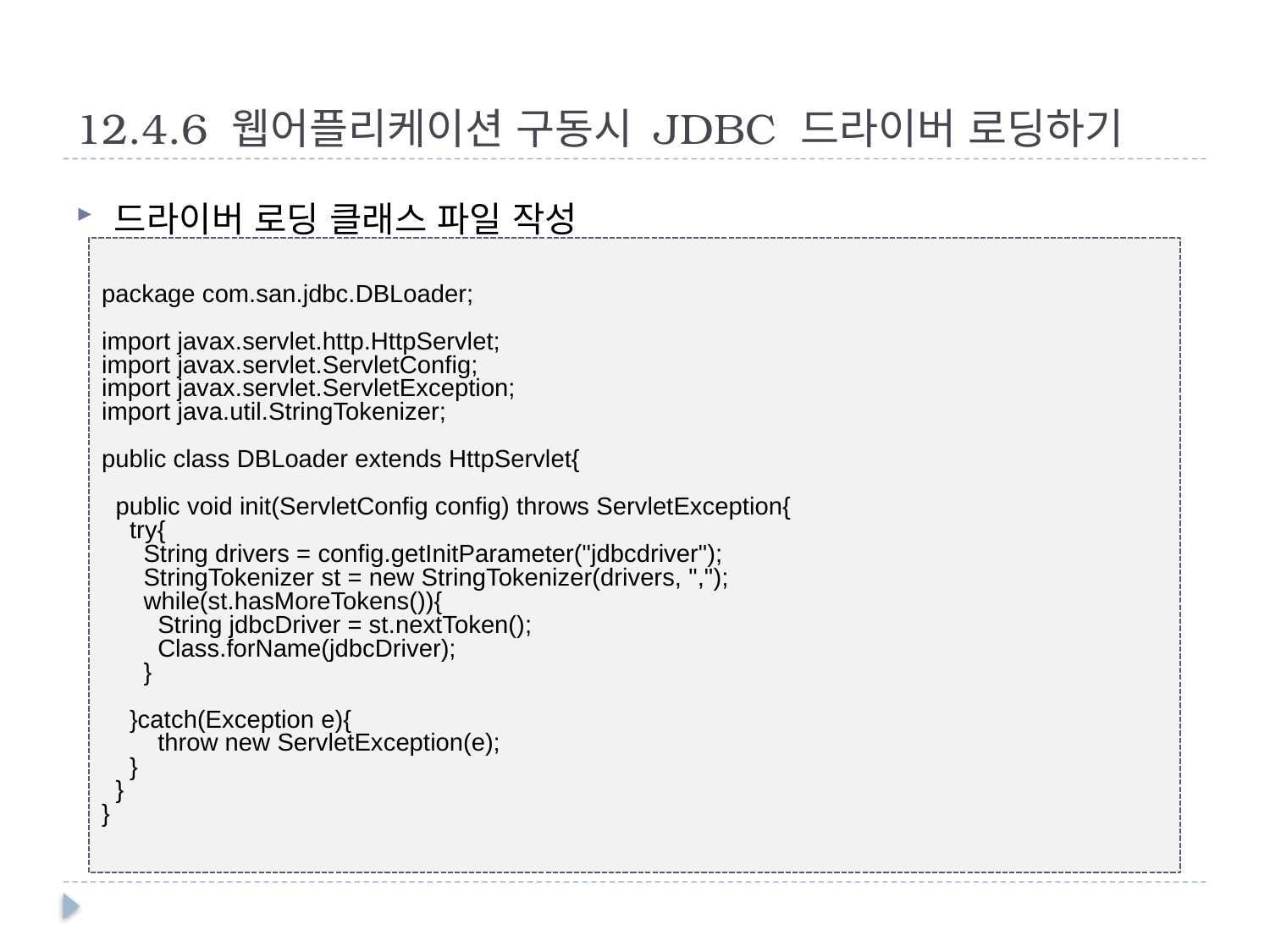

# 12.4.6 웹어플리케이션 구동시 JDBC 드라이버 로딩하기
드라이버 로딩 클래스 파일 작성

package com.san.jdbc.DBLoader;

import javax.servlet.http.HttpServlet;
import javax.servlet.ServletConfig;
import javax.servlet.ServletException;
import java.util.StringTokenizer;

public class DBLoader extends HttpServlet{

  public void init(ServletConfig config) throws ServletException{
    try{
      String drivers = config.getInitParameter("jdbcdriver");
      StringTokenizer st = new StringTokenizer(drivers, ",");
      while(st.hasMoreTokens()){
        String jdbcDriver = st.nextToken();
        Class.forName(jdbcDriver);
      }

    }catch(Exception e){
        throw new ServletException(e);
    }
  }
}